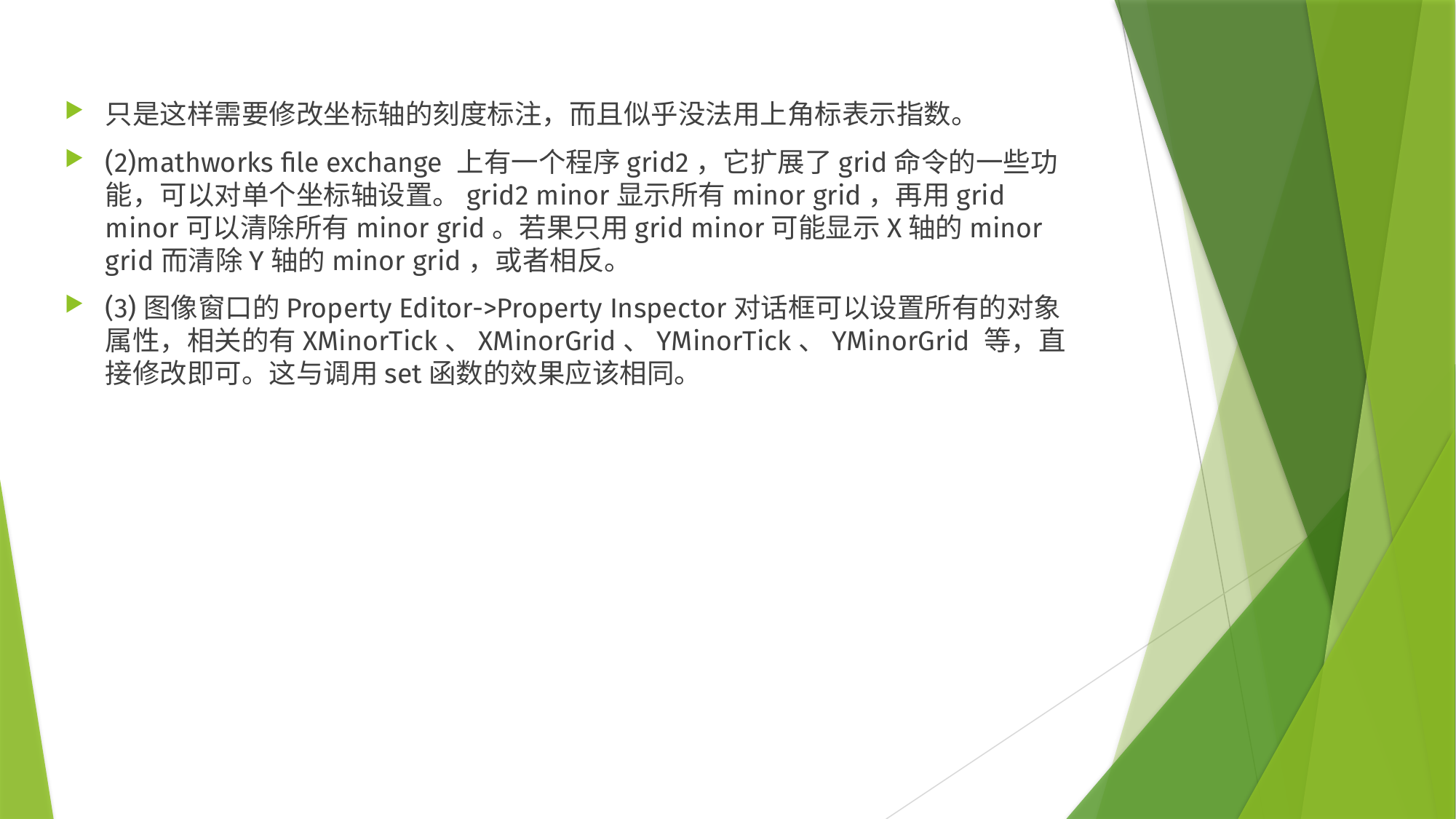

只是这样需要修改坐标轴的刻度标注，而且似乎没法用上角标表示指数。
(2)mathworks file exchange 上有一个程序grid2，它扩展了grid命令的一些功能，可以对单个坐标轴设置。grid2 minor显示所有minor grid，再用grid minor可以清除所有minor grid。若果只用grid minor可能显示X轴的minor grid而清除Y轴的minor grid，或者相反。
(3)图像窗口的Property Editor->Property Inspector对话框可以设置所有的对象属性，相关的有XMinorTick、XMinorGrid、YMinorTick、YMinorGrid 等，直接修改即可。这与调用set函数的效果应该相同。